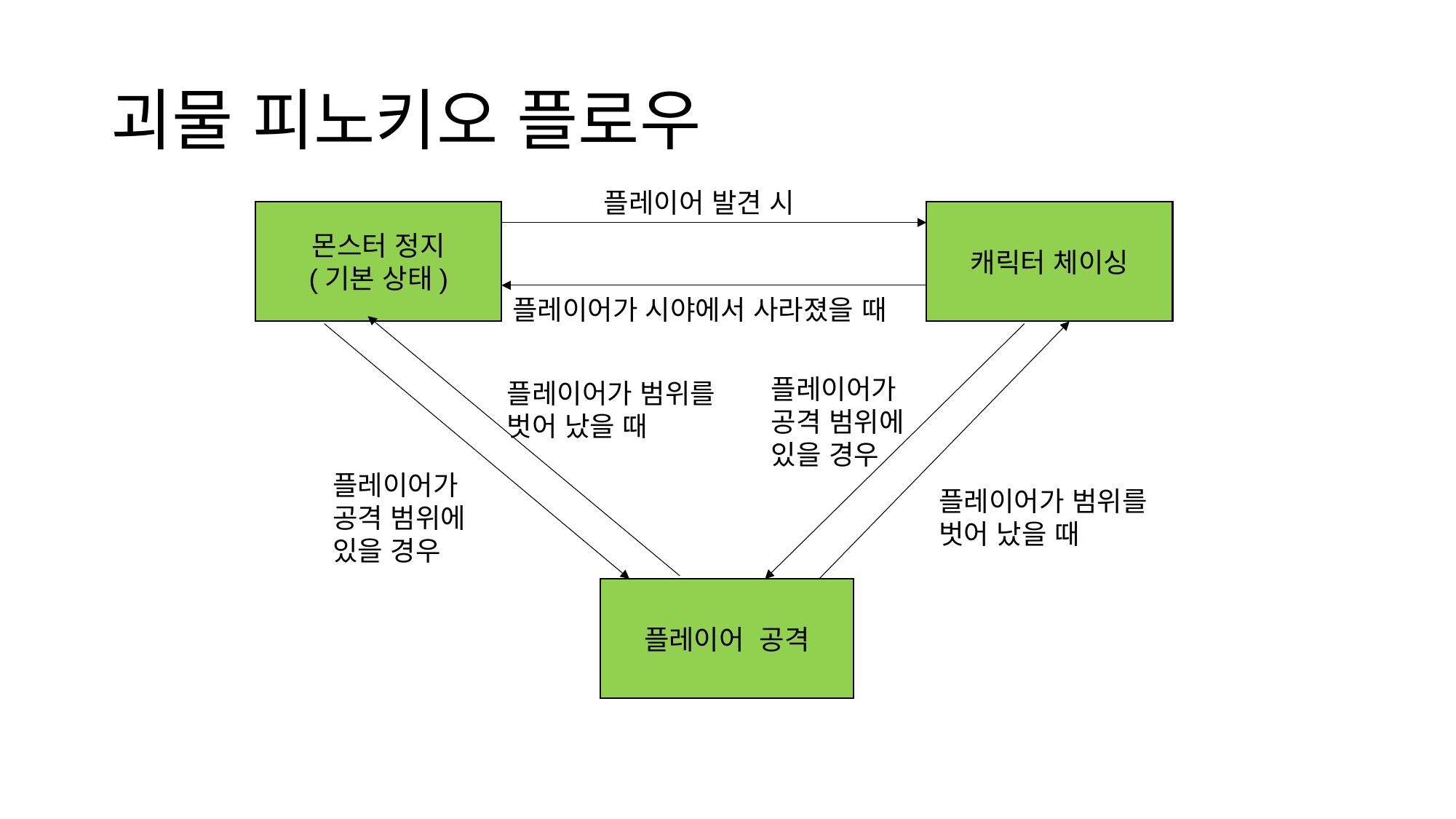

# 괴물 피노키오 플로우
플레이어 발견 시
몬스터 정지
(기본 상태)
캐릭터 체이싱
플레이어가 시야에서 사라졌을 때
플레이어가 공격 범위에 있을 경우
플레이어가 범위를 벗어 났을 때
플레이어가 공격 범위에 있을 경우
플레이어가 범위를 벗어 났을 때
플레이어  공격